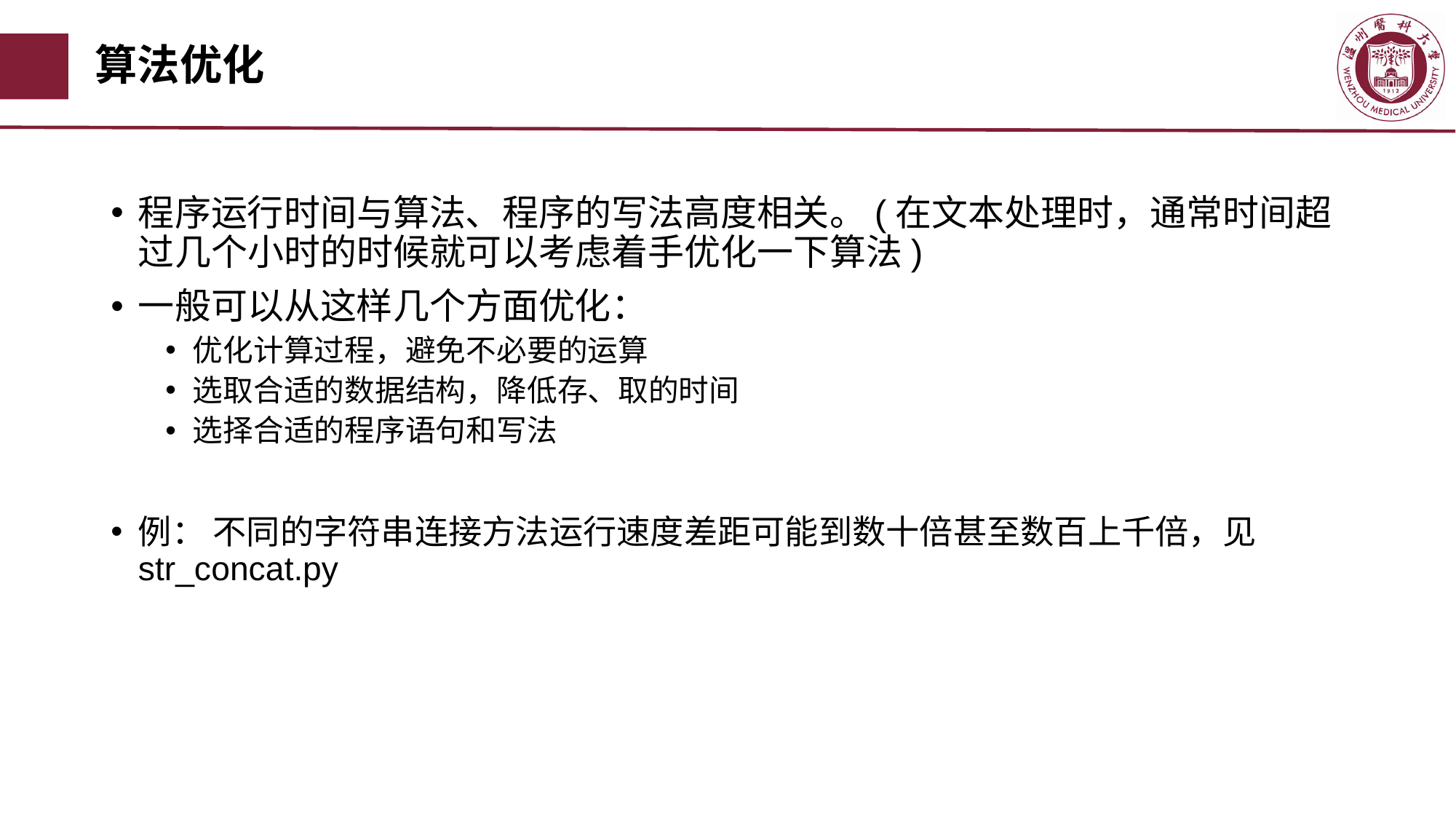

# 算法优化
程序运行时间与算法、程序的写法高度相关。(在文本处理时，通常时间超过几个小时的时候就可以考虑着手优化一下算法)
一般可以从这样几个方面优化：
优化计算过程，避免不必要的运算
选取合适的数据结构，降低存、取的时间
选择合适的程序语句和写法

例： 不同的字符串连接方法运行速度差距可能到数十倍甚至数百上千倍，见str_concat.py